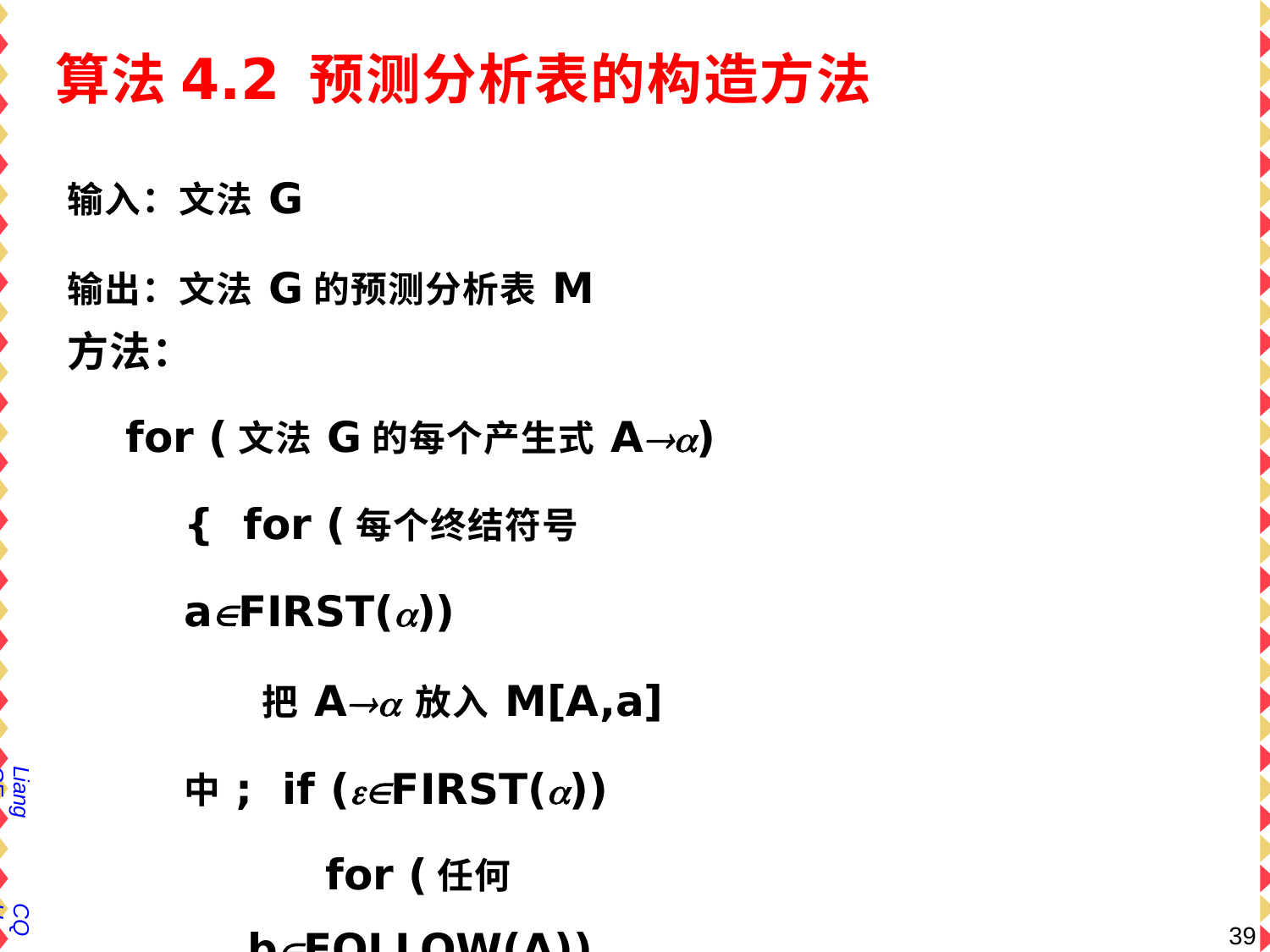

# 算法4.2	预测分析表的构造方法
输入：文法G
输出：文法G的预测分析表M 方法：
for (文法G的每个产生式A→α) {  for (每个终结符号a∈FIRST(α))
把A→α放入M[A,a]中;  if (ε∈FIRST(α))
for (任何b∈FOLLOW(A))
把A→α放入M[A,b]中;
}；
for (所有无定义的M[A,a]) 标上错误标志.
Liang GE
CQU
39